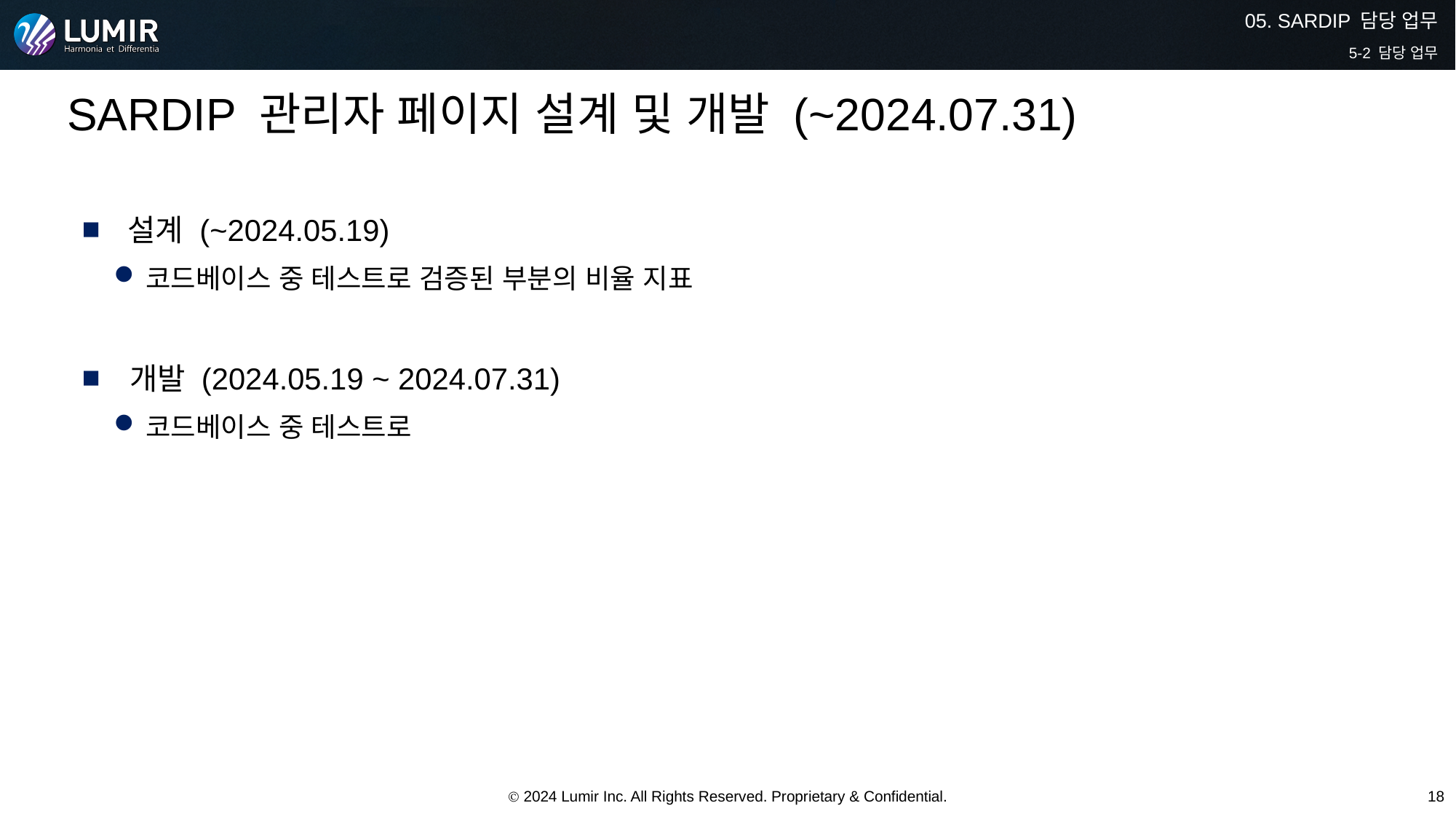

05. SARDIP 담당 업무
5-2 담당 업무
# SARDIP 관리자 페이지 설계 및 개발 (~2024.07.31)

 설계 (~2024.05.19)
코드베이스 중 테스트로 검증된 부분의 비율 지표

 개발 (2024.05.19 ~ 2024.07.31)
코드베이스 중 테스트로